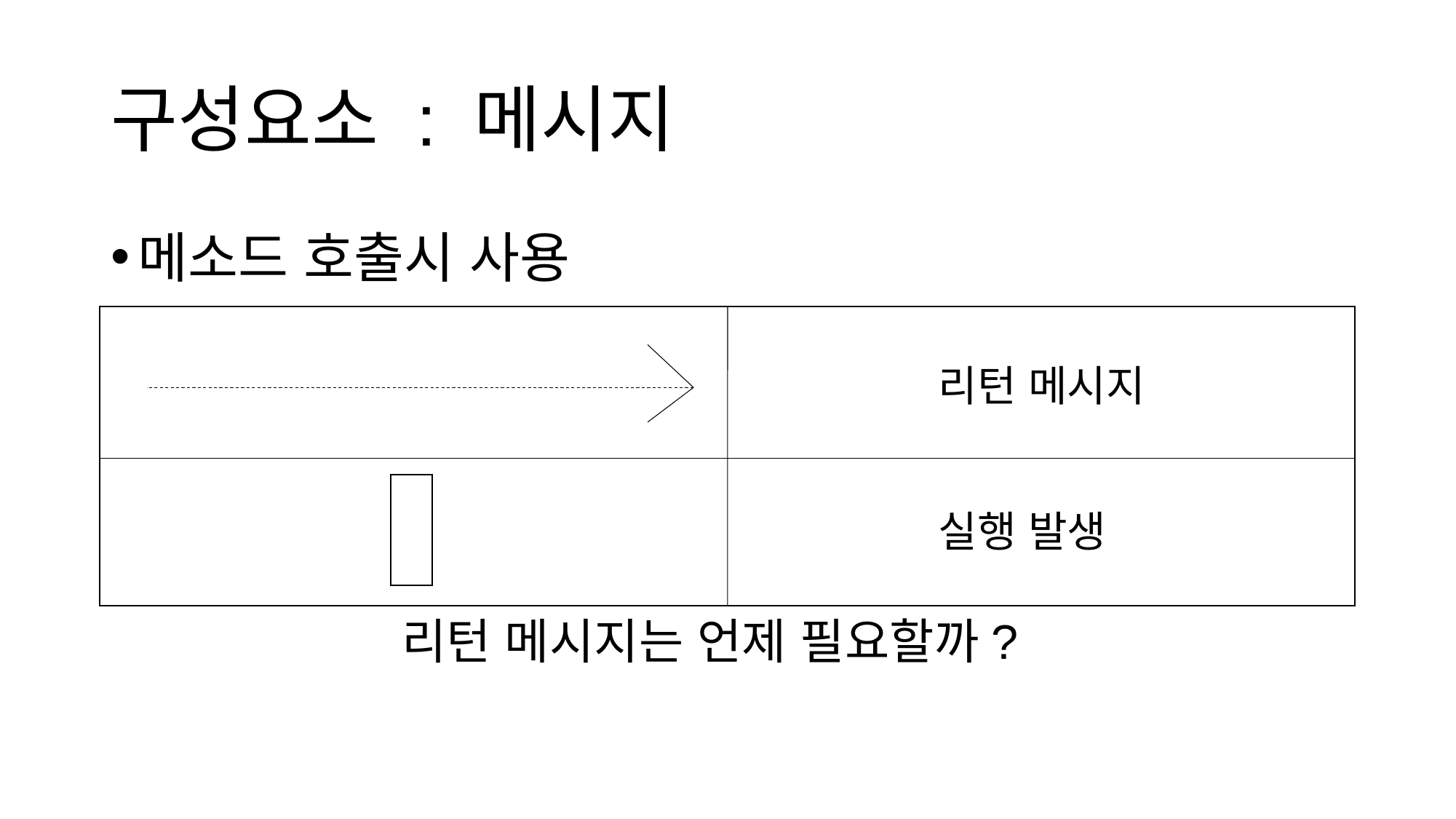

# 구성요소 : 메시지
메소드 호출시 사용

리턴 메시지

실행 발생
리턴 메시지는 언제 필요할까?